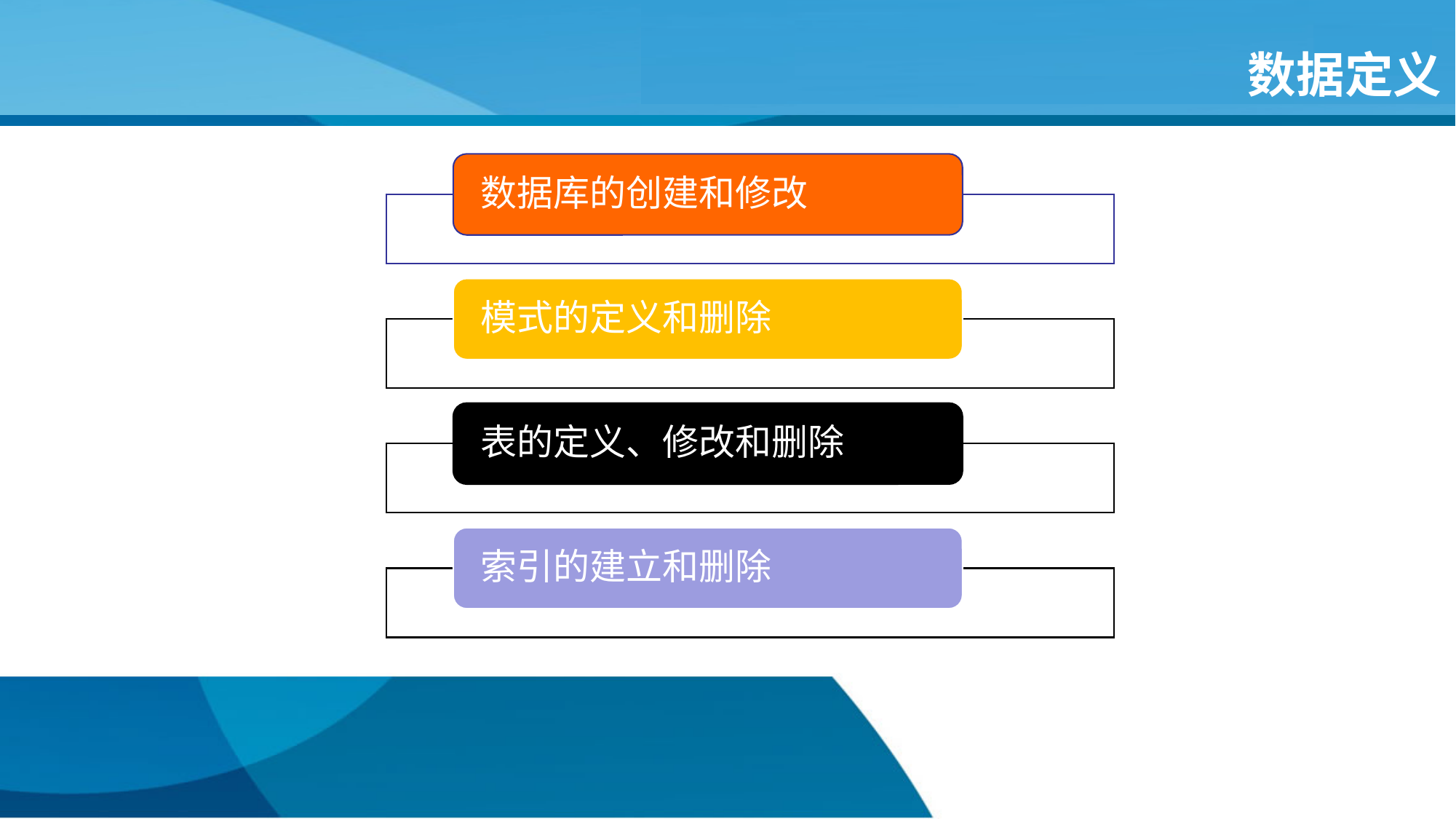

# 数据定义
数据库的创建和修改
模式的定义和删除
表的定义、修改和删除
索引的建立和删除